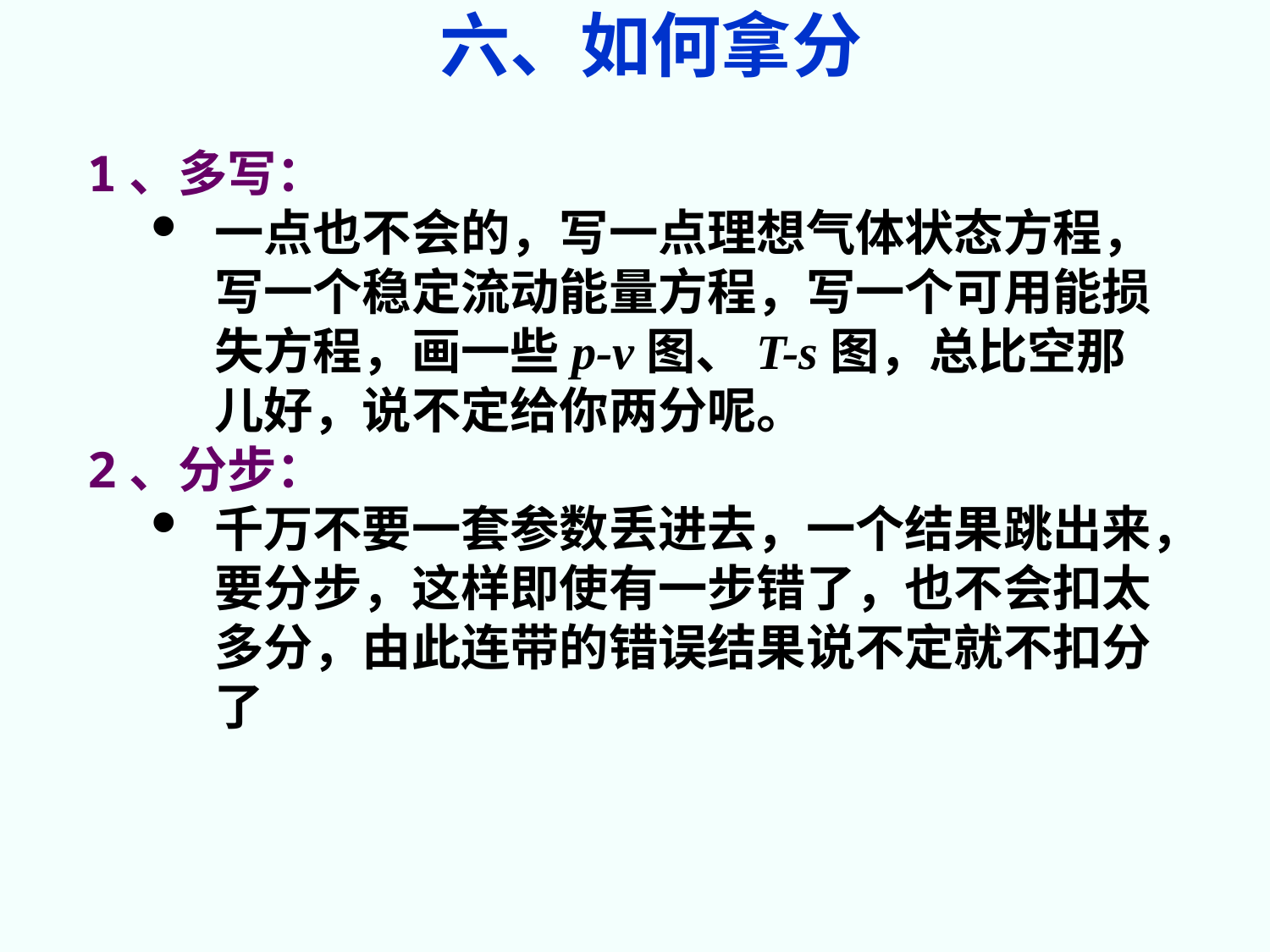

六、如何拿分
1、多写：
一点也不会的，写一点理想气体状态方程，写一个稳定流动能量方程，写一个可用能损失方程，画一些p-v图、T-s图，总比空那儿好，说不定给你两分呢。
2、分步：
千万不要一套参数丢进去，一个结果跳出来，要分步，这样即使有一步错了，也不会扣太多分，由此连带的错误结果说不定就不扣分了